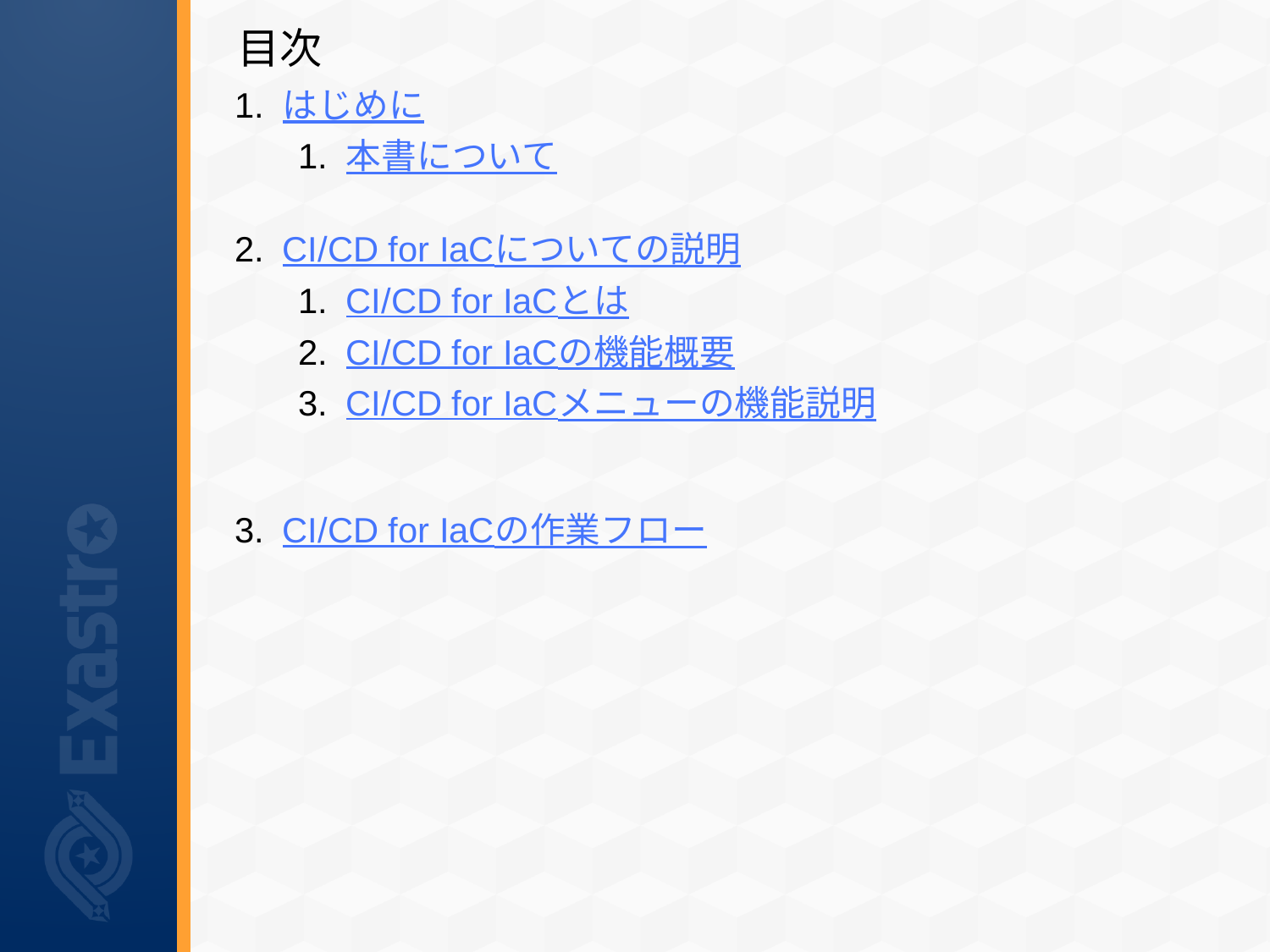

# 目次
はじめに
本書について

CI/CD for IaCについての説明
CI/CD for IaCとは
CI/CD for IaCの機能概要
CI/CD for IaCメニューの機能説明

CI/CD for IaCの作業フロー